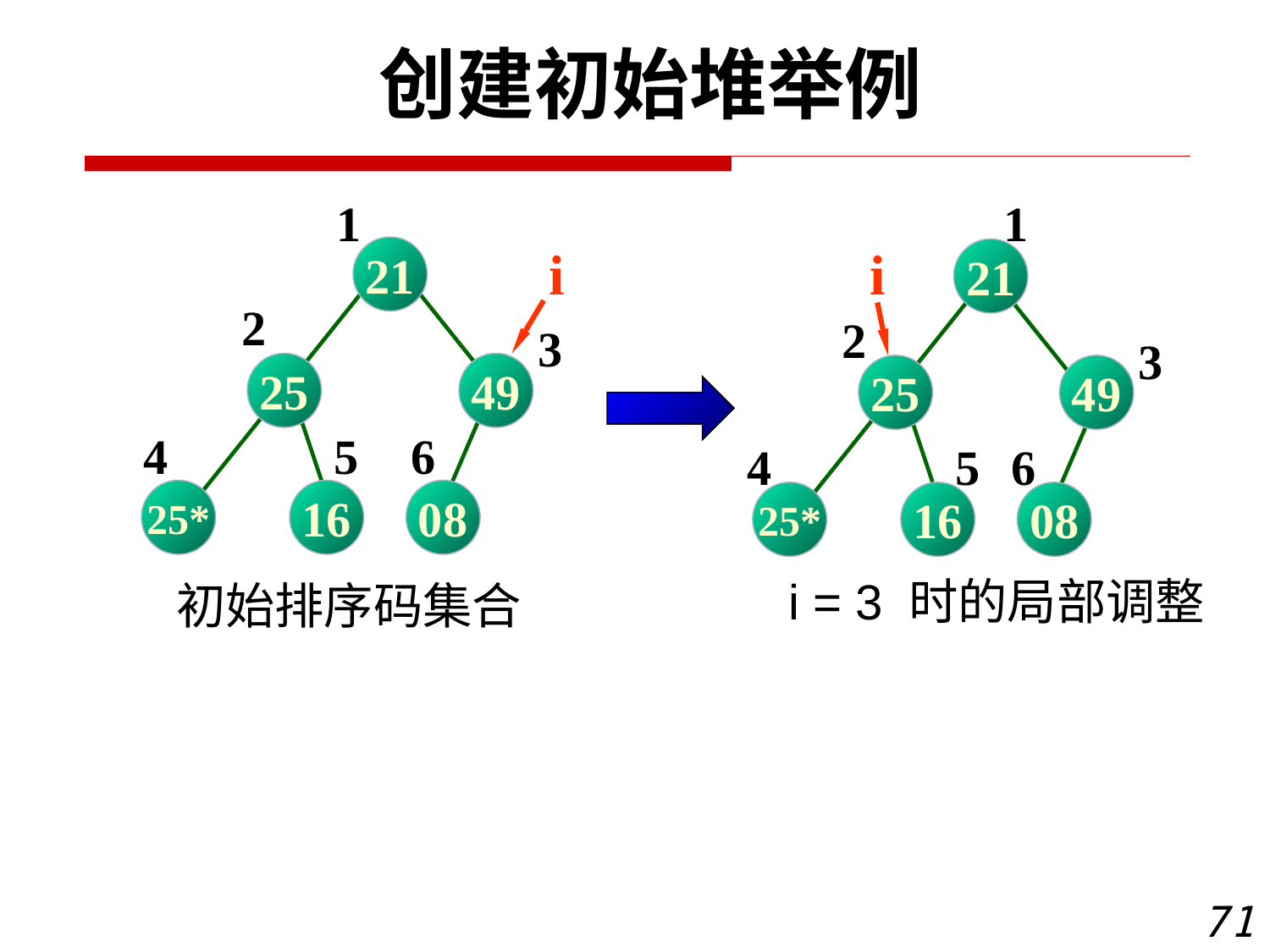

创建初始堆举例
1
i
21

2

3
25
49

4
5
6
25*
16
08
1
i
21

2

3
25
49

4
5
6
25*
16
08

i = 3 时的局部调整
初始排序码集合
71